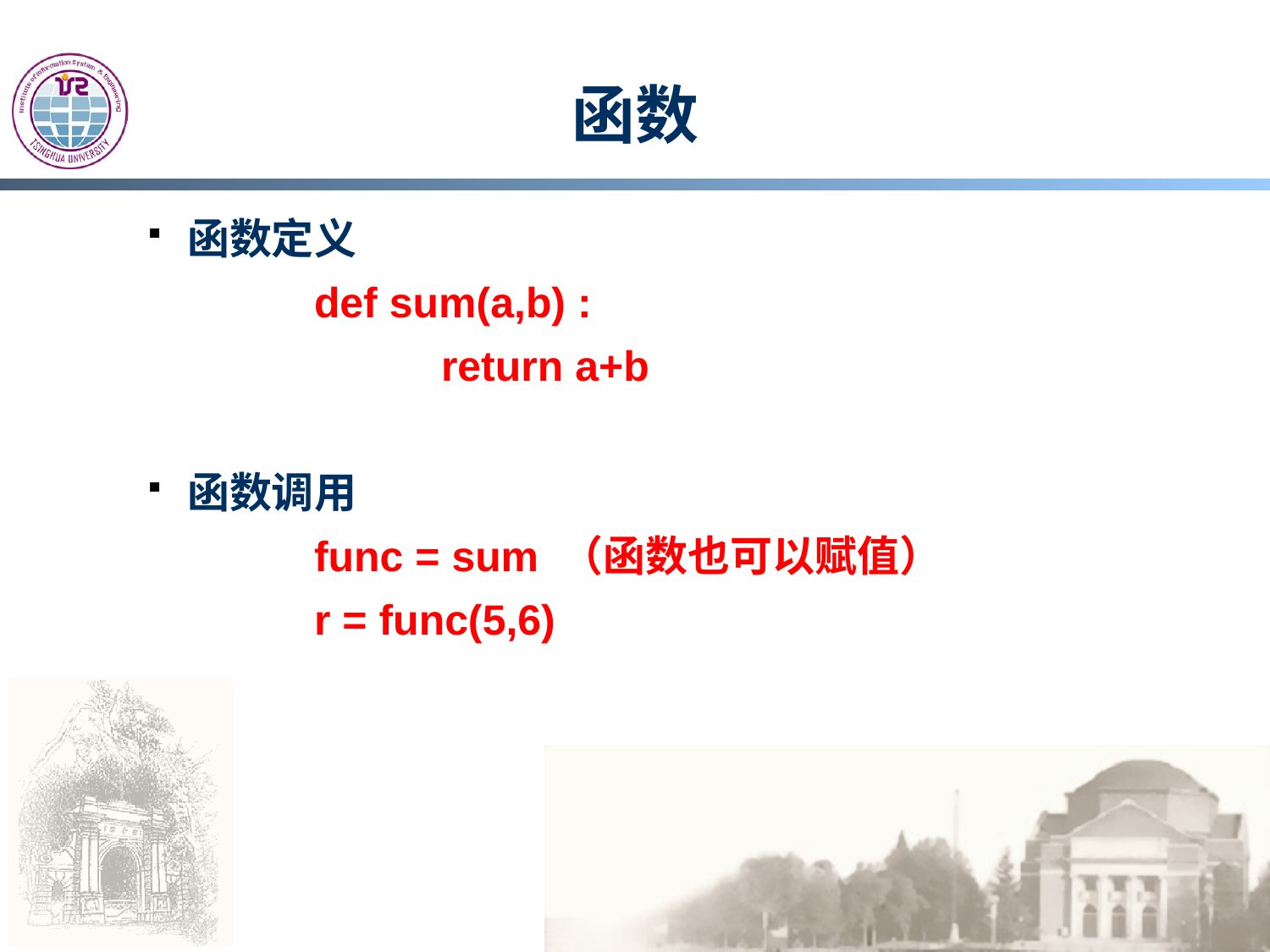

# 函数
函数定义
		def sum(a,b) :
   			return a+b

函数调用
		func = sum （函数也可以赋值）
		r = func(5,6)